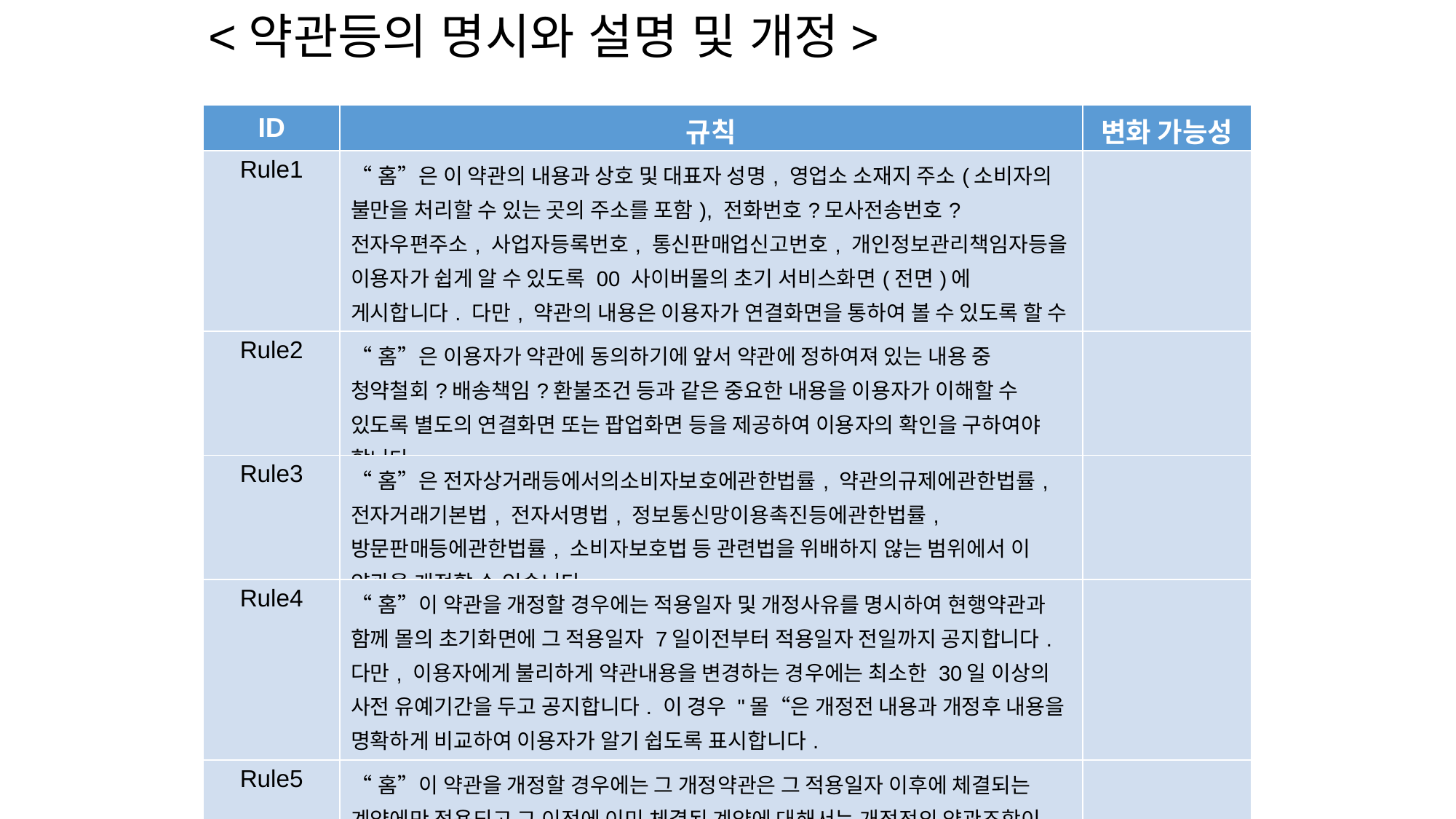

<약관등의 명시와 설명 및 개정>
| ID | 규칙 | 변화 가능성 |
| --- | --- | --- |
| Rule1 | “홈”은 이 약관의 내용과 상호 및 대표자 성명, 영업소 소재지 주소(소비자의 불만을 처리할 수 있는 곳의 주소를 포함), 전화번호?모사전송번호?전자우편주소, 사업자등록번호, 통신판매업신고번호, 개인정보관리책임자등을 이용자가 쉽게 알 수 있도록 00 사이버몰의 초기 서비스화면(전면)에 게시합니다. 다만, 약관의 내용은 이용자가 연결화면을 통하여 볼 수 있도록 할 수 있습니다. |  |
| Rule2 | “홈”은 이용자가 약관에 동의하기에 앞서 약관에 정하여져 있는 내용 중 청약철회?배송책임?환불조건 등과 같은 중요한 내용을 이용자가 이해할 수 있도록 별도의 연결화면 또는 팝업화면 등을 제공하여 이용자의 확인을 구하여야 합니다. |  |
| Rule3 | “홈”은 전자상거래등에서의소비자보호에관한법률, 약관의규제에관한법률, 전자거래기본법, 전자서명법, 정보통신망이용촉진등에관한법률, 방문판매등에관한법률, 소비자보호법 등 관련법을 위배하지 않는 범위에서 이 약관을 개정할 수 있습니다. |  |
| Rule4 | “홈”이 약관을 개정할 경우에는 적용일자 및 개정사유를 명시하여 현행약관과 함께 몰의 초기화면에 그 적용일자 7일이전부터 적용일자 전일까지 공지합니다. 다만, 이용자에게 불리하게 약관내용을 변경하는 경우에는 최소한 30일 이상의 사전 유예기간을 두고 공지합니다. 이 경우 "몰“은 개정전 내용과 개정후 내용을 명확하게 비교하여 이용자가 알기 쉽도록 표시합니다. |  |
| Rule5 | “홈”이 약관을 개정할 경우에는 그 개정약관은 그 적용일자 이후에 체결되는 계약에만 적용되고 그 이전에 이미 체결된 계약에 대해서는 개정전의 약관조항이 그대로 적용됩니다. 다만 이미 계약을 체결한 이용자가 개정약관 조항의 적용을 받기를 원하는 뜻을 제3항에 의한 개정약관의 공지기간내에 ‘몰“에 송신하여 ”몰“의 동의를 받은 경우에는 개정약관 조항이 적용됩니다. |  |
| Rule6 | 이 약관에서 정하지 아니한 사항과 이 약관의 해석에 관하여는 전자상거래등에서의소비자보호에관한법률, 약관의규제등에관한법률, 공정거래위원회가 정하는 전자상거래등에서의소비자보호지침 및 관계법령 또는 상관례에 따릅니다. |  |